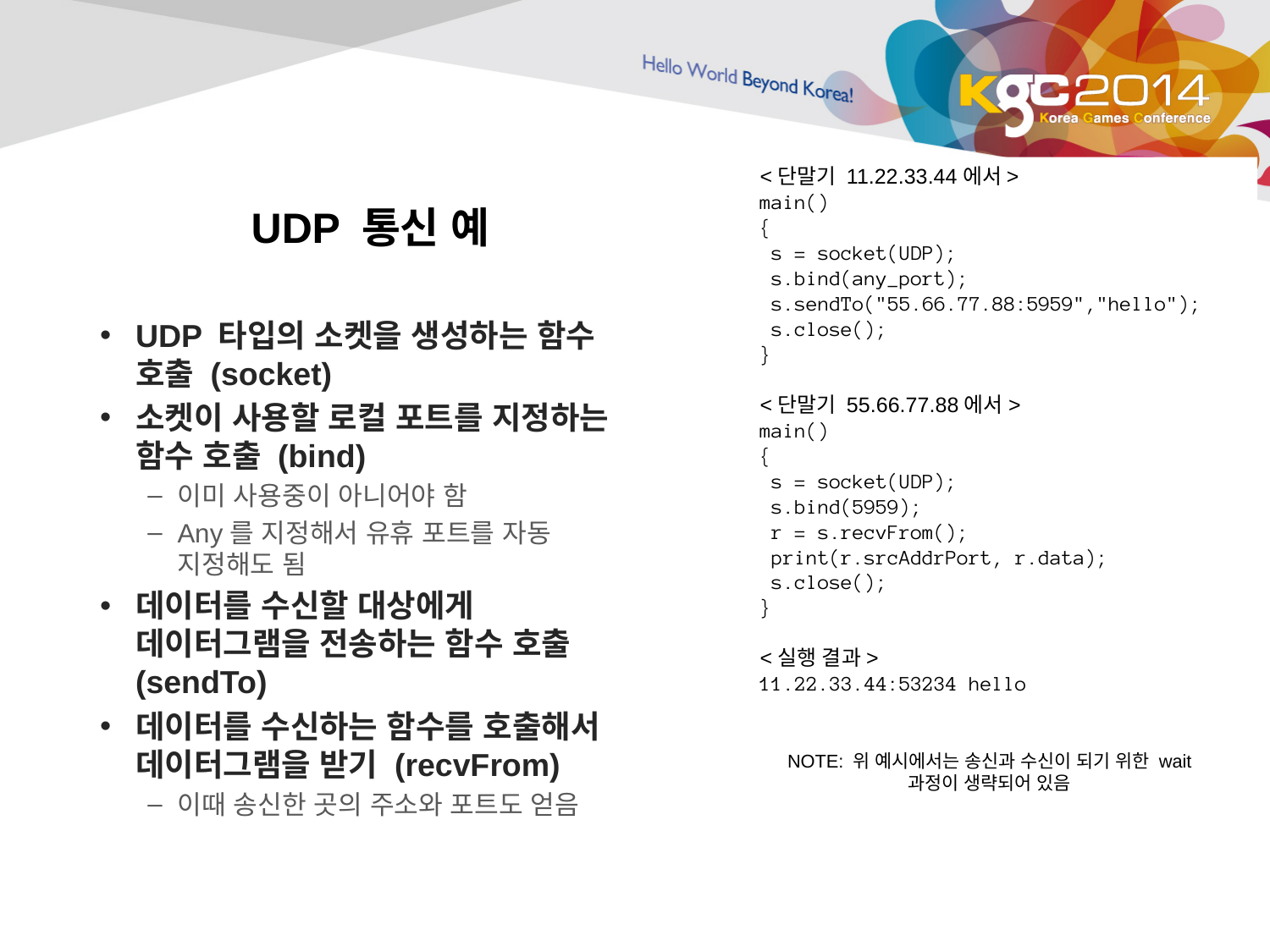

# UDP 통신 예
<단말기 11.22.33.44에서>
main()
{
 s = socket(UDP);
 s.bind(any_port);
 s.sendTo("55.66.77.88:5959","hello");
 s.close();
}

<단말기 55.66.77.88에서>
main()
{
 s = socket(UDP);
 s.bind(5959);
 r = s.recvFrom();
 print(r.srcAddrPort, r.data);
 s.close();
}

<실행 결과>
11.22.33.44:53234 hello
UDP 타입의 소켓을 생성하는 함수 호출 (socket)
소켓이 사용할 로컬 포트를 지정하는 함수 호출 (bind)
이미 사용중이 아니어야 함
Any를 지정해서 유휴 포트를 자동 지정해도 됨
데이터를 수신할 대상에게 데이터그램을 전송하는 함수 호출 (sendTo)
데이터를 수신하는 함수를 호출해서 데이터그램을 받기 (recvFrom)
이때 송신한 곳의 주소와 포트도 얻음

NOTE: 위 예시에서는 송신과 수신이 되기 위한 wait 과정이 생략되어 있음